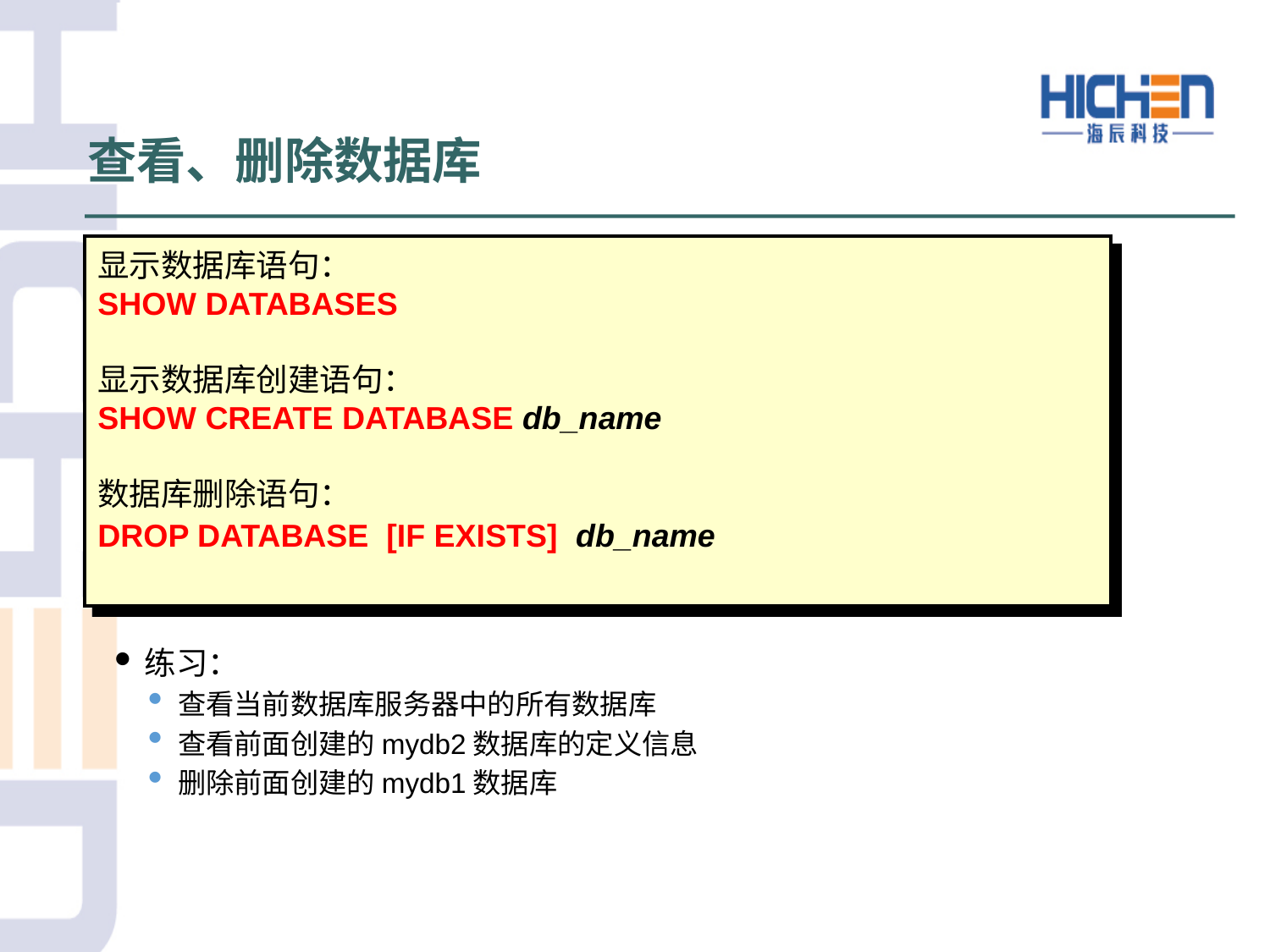

查看、删除数据库

显示数据库语句：
SHOW DATABASES

显示数据库创建语句：
SHOW CREATE DATABASE db_name

数据库删除语句：
DROP DATABASE  [IF EXISTS]  db_name

练习：
查看当前数据库服务器中的所有数据库
查看前面创建的mydb2数据库的定义信息
删除前面创建的mydb1数据库